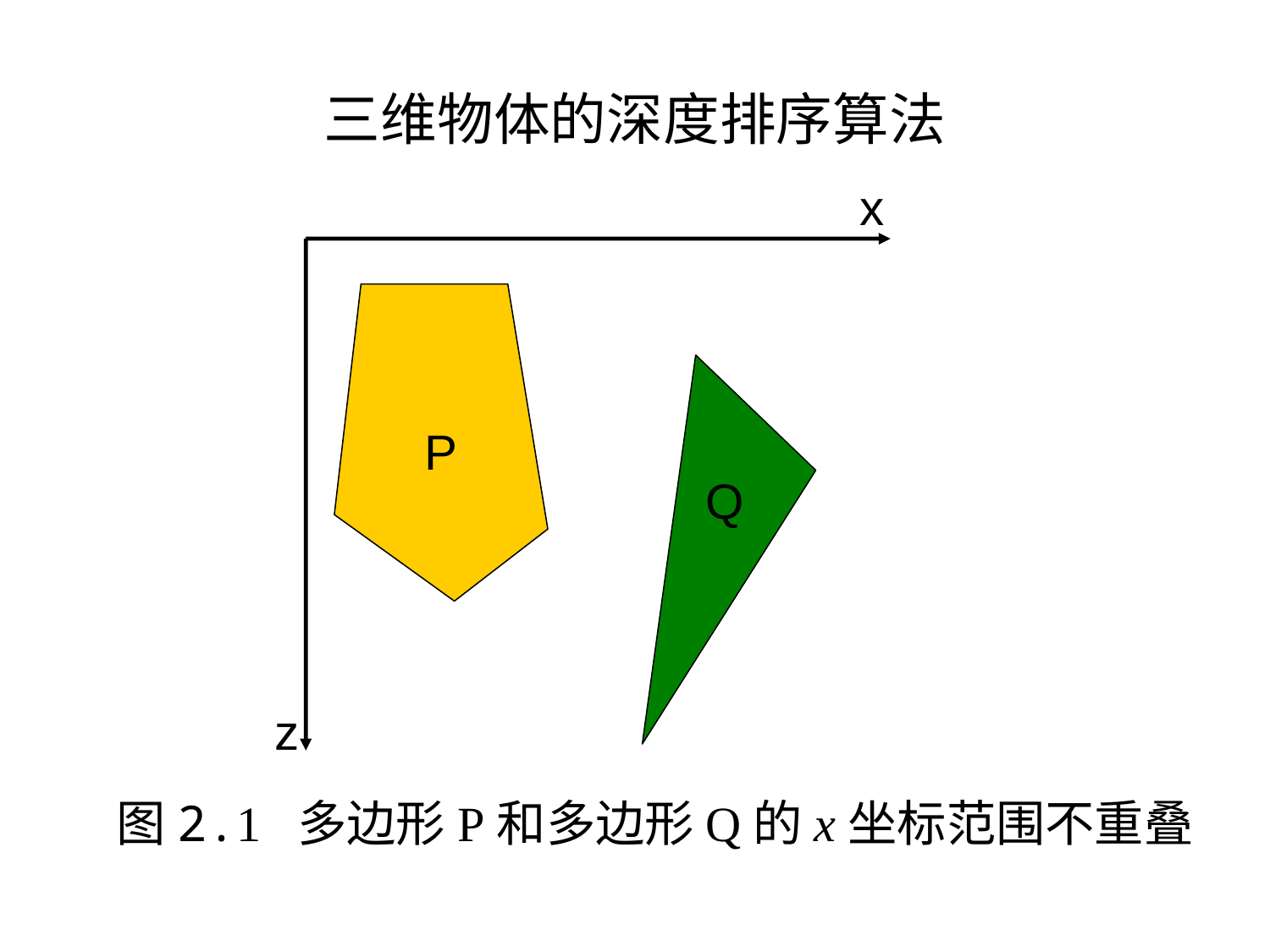

# 三维物体的深度排序算法
x

P

Q
z
图2.1  多边形P和多边形Q的x坐标范围不重叠